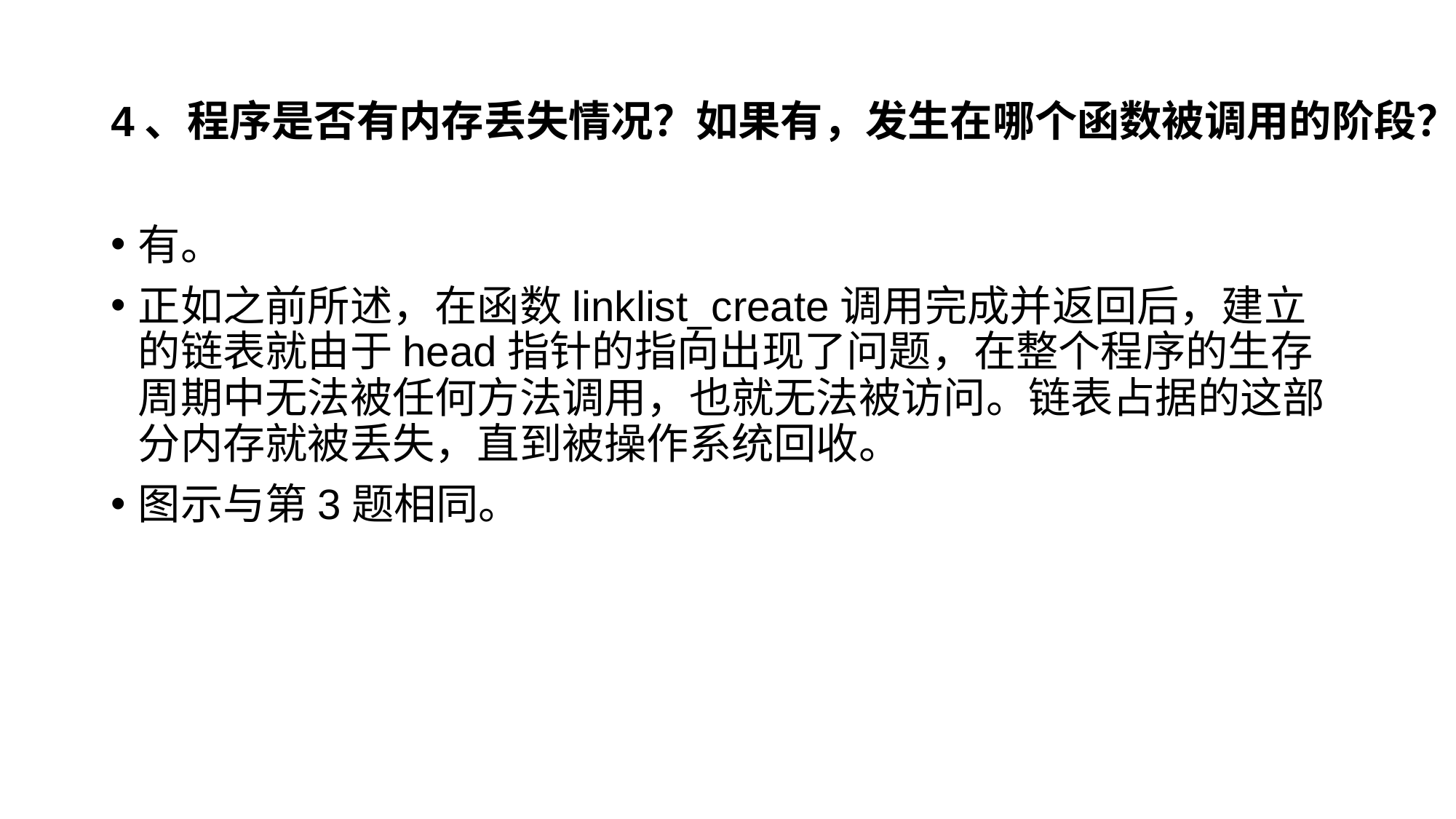

# 4、程序是否有内存丢失情况？如果有，发生在哪个函数被调用的阶段？
有。
正如之前所述，在函数linklist_create调用完成并返回后，建立的链表就由于head指针的指向出现了问题，在整个程序的生存周期中无法被任何方法调用，也就无法被访问。链表占据的这部分内存就被丢失，直到被操作系统回收。
图示与第3题相同。